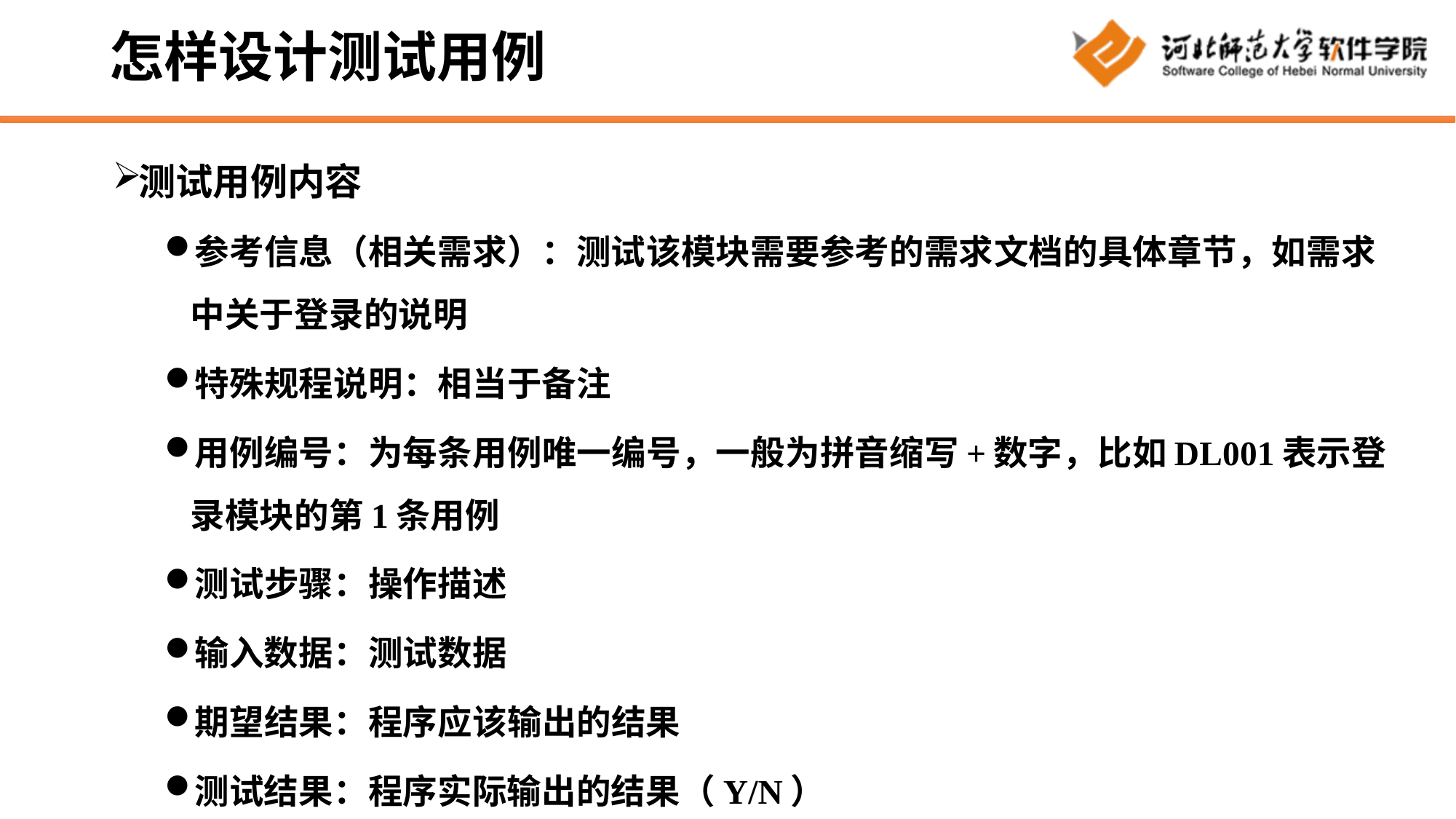

# 怎样设计测试用例
测试用例内容
参考信息（相关需求）：测试该模块需要参考的需求文档的具体章节，如需求中关于登录的说明
特殊规程说明：相当于备注
用例编号：为每条用例唯一编号，一般为拼音缩写+数字，比如DL001表示登录模块的第1条用例
测试步骤：操作描述
输入数据：测试数据
期望结果：程序应该输出的结果
测试结果：程序实际输出的结果（Y/N）